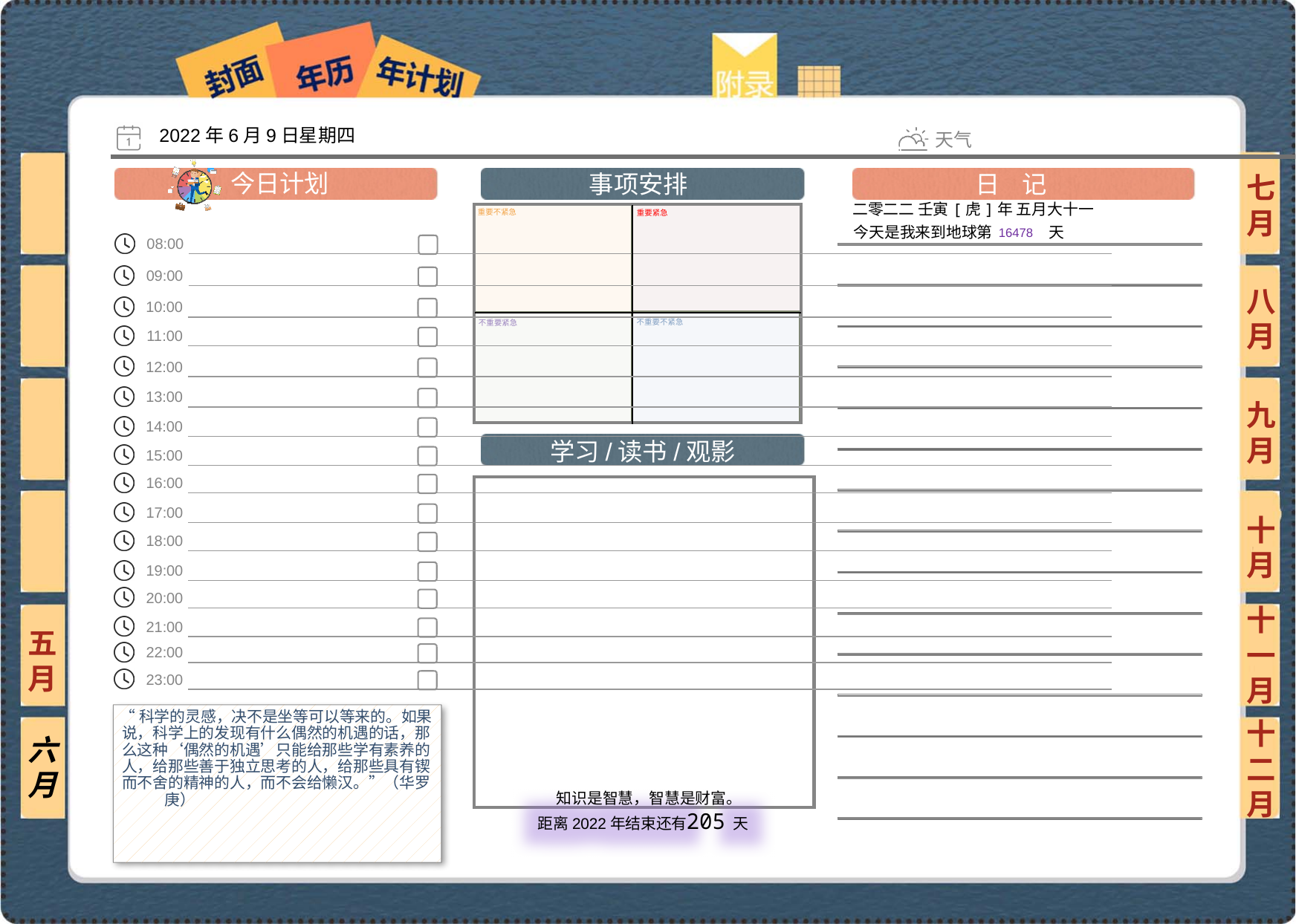

2022年6月9日星期四
七月
二零二二 壬寅[虎]年 五月大十一
16478
八月
九月
十月
十一月
五月
“科学的灵感，决不是坐等可以等来的。如果说，科学上的发现有什么偶然的机遇的话，那么这种‘偶然的机遇’只能给那些学有素养的人，给那些善于独立思考的人，给那些具有锲而不舍的精神的人，而不会给懒汉。”（华罗庚）

六月
十二月
205
 知识是智慧，智慧是财富。